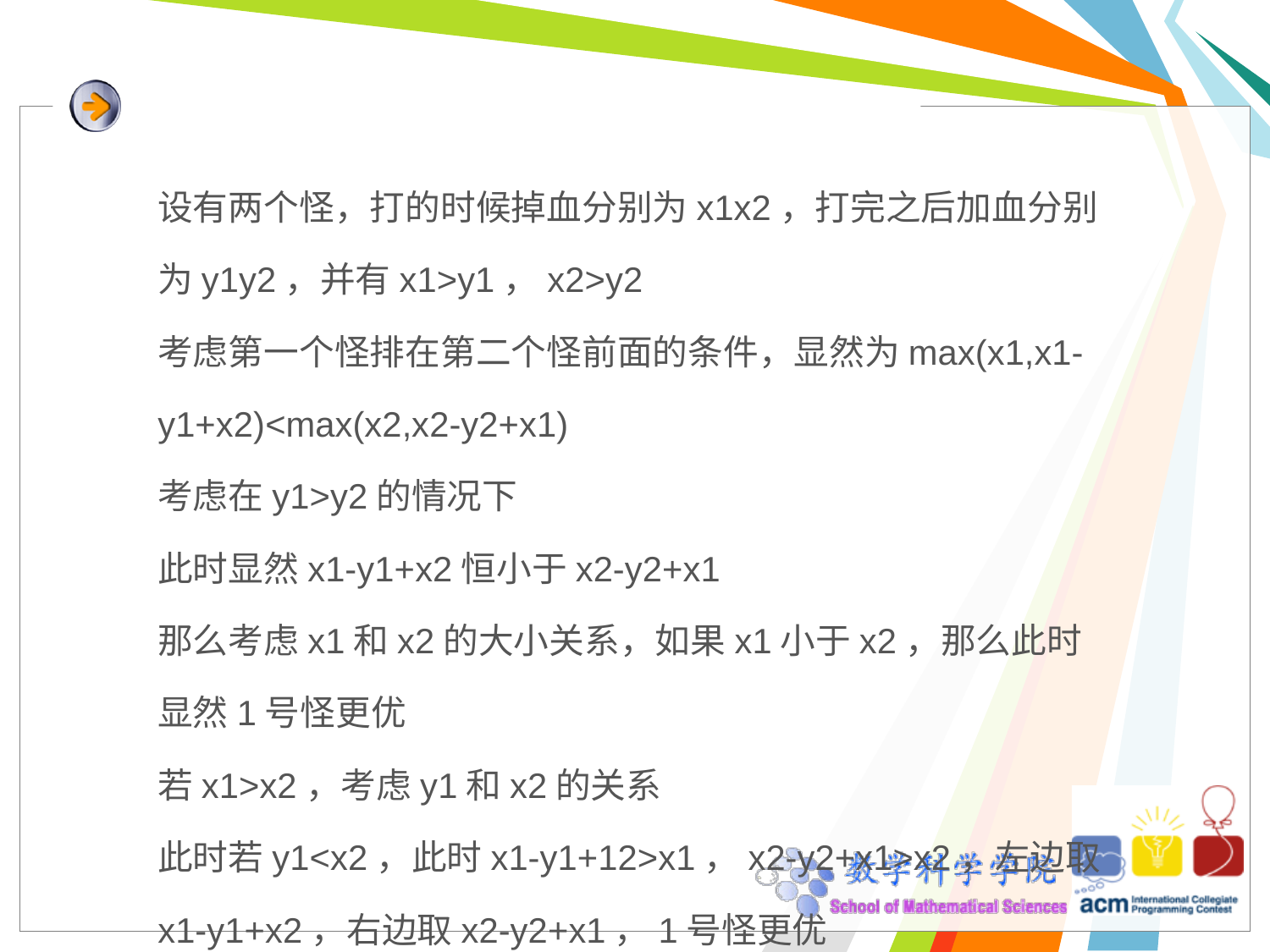

8
设有两个怪，打的时候掉血分别为x1x2，打完之后加血分别为y1y2，并有x1>y1，x2>y2
考虑第一个怪排在第二个怪前面的条件，显然为max(x1,x1-y1+x2)<max(x2,x2-y2+x1)
考虑在y1>y2的情况下
此时显然x1-y1+x2恒小于x2-y2+x1
那么考虑x1和x2的大小关系，如果x1小于x2，那么此时显然1号怪更优
若x1>x2，考虑y1和x2的关系
此时若y1<x2，此时x1-y1+12>x1，x2-y2+x1>x2，左边取x1-y1+x2，右边取x2-y2+x1，1号怪更优
若y1>x2，此时左边取x1，右边取x2-y2+x1，x2-y2>0，还是1号怪更优
综上，当y1>y2时，1号怪更优